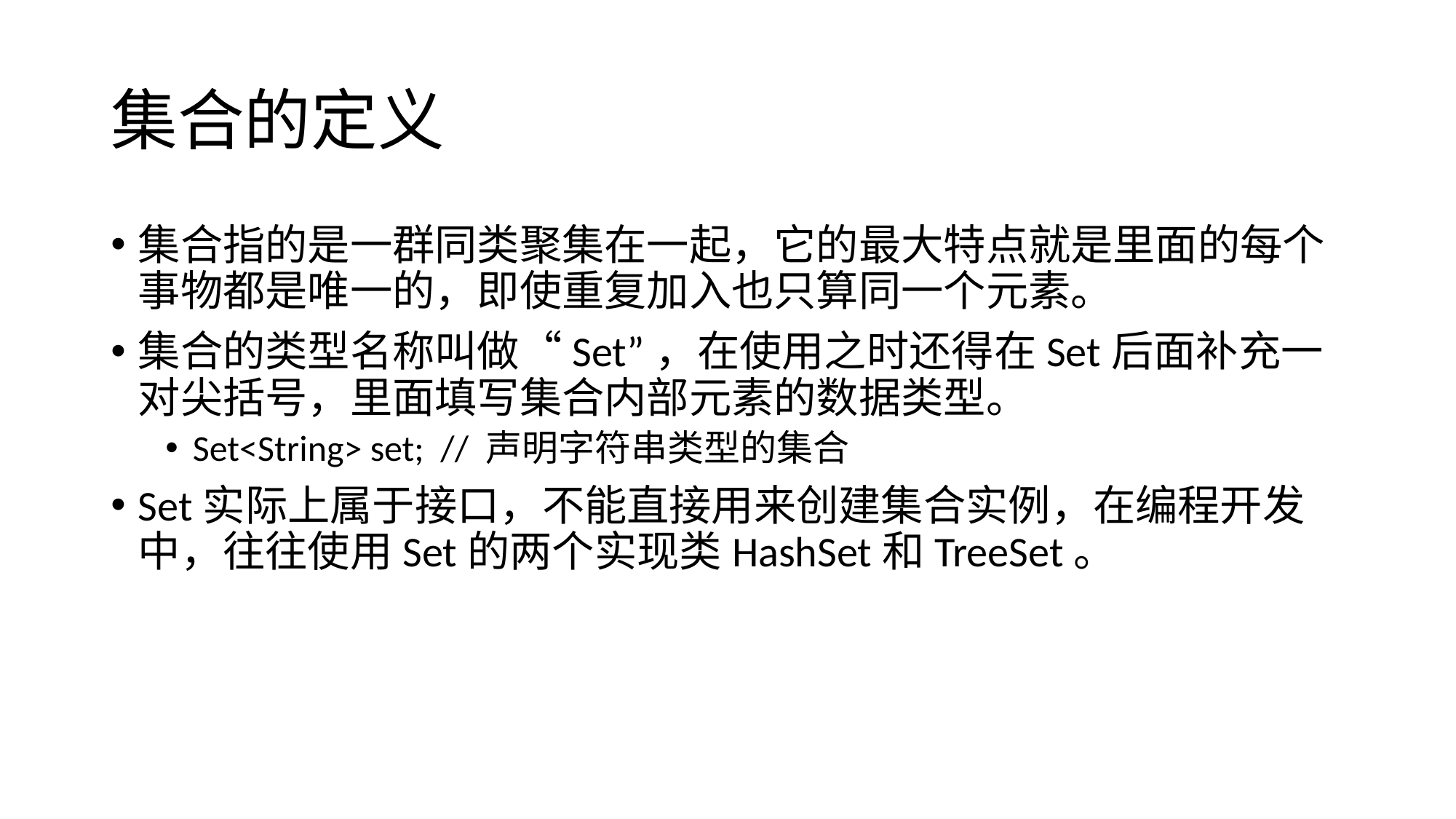

# 集合的定义
集合指的是一群同类聚集在一起，它的最大特点就是里面的每个事物都是唯一的，即使重复加入也只算同一个元素。
集合的类型名称叫做“Set”，在使用之时还得在Set后面补充一对尖括号，里面填写集合内部元素的数据类型。
Set<String> set;  // 声明字符串类型的集合
Set实际上属于接口，不能直接用来创建集合实例，在编程开发中，往往使用Set的两个实现类HashSet和TreeSet。